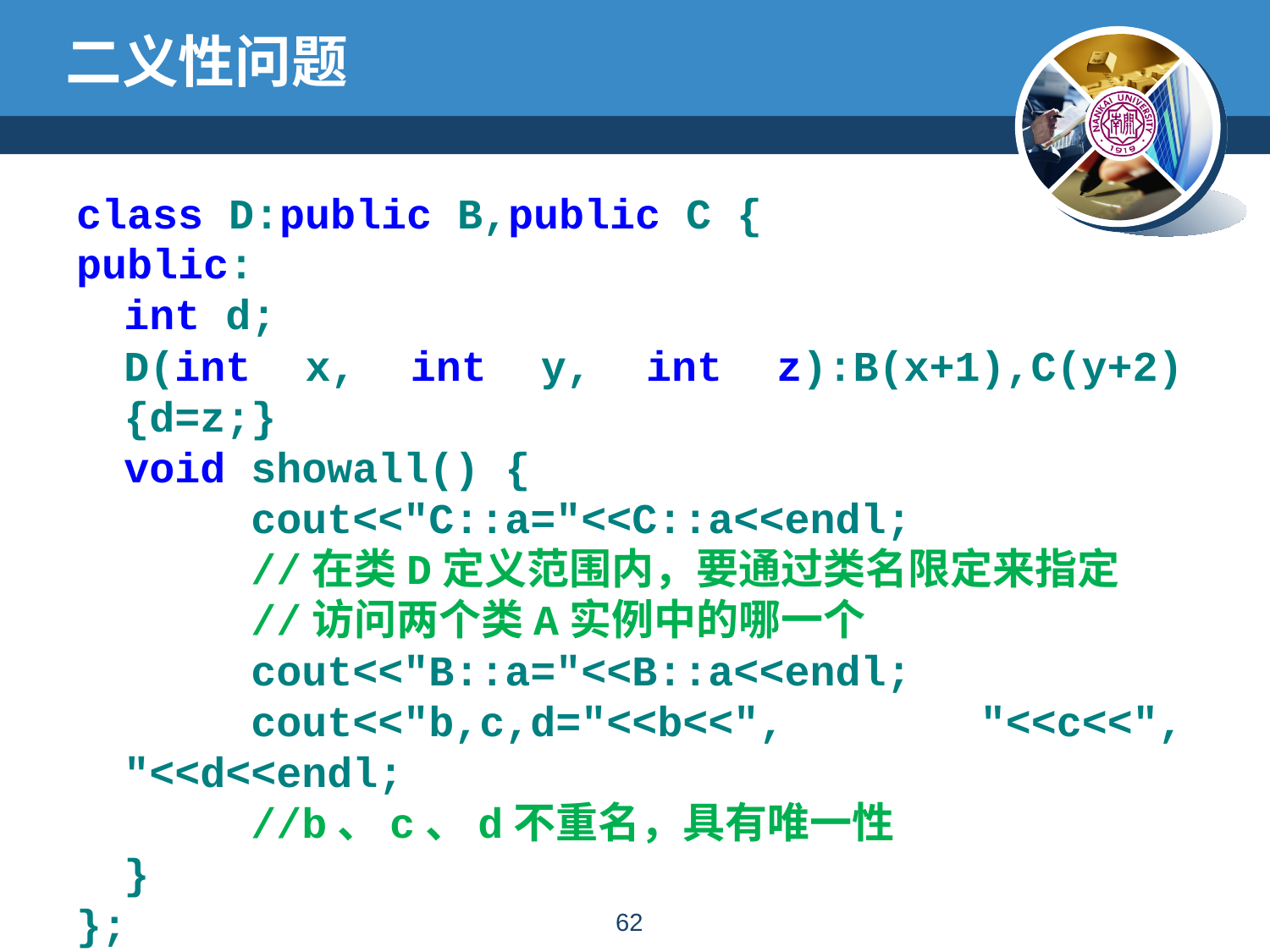

# 二义性问题
class D:public B,public C {
public:
	int d;
	D(int x, int y, int z):B(x+1),C(y+2){d=z;}
	void showall() {
		cout<<"C::a="<<C::a<<endl;
		//在类D定义范围内，要通过类名限定来指定
		//访问两个类A实例中的哪一个
		cout<<"B::a="<<B::a<<endl;
		cout<<"b,c,d="<<b<<", "<<c<<", "<<d<<endl;
		//b、c、d不重名，具有唯一性
	}
};
62